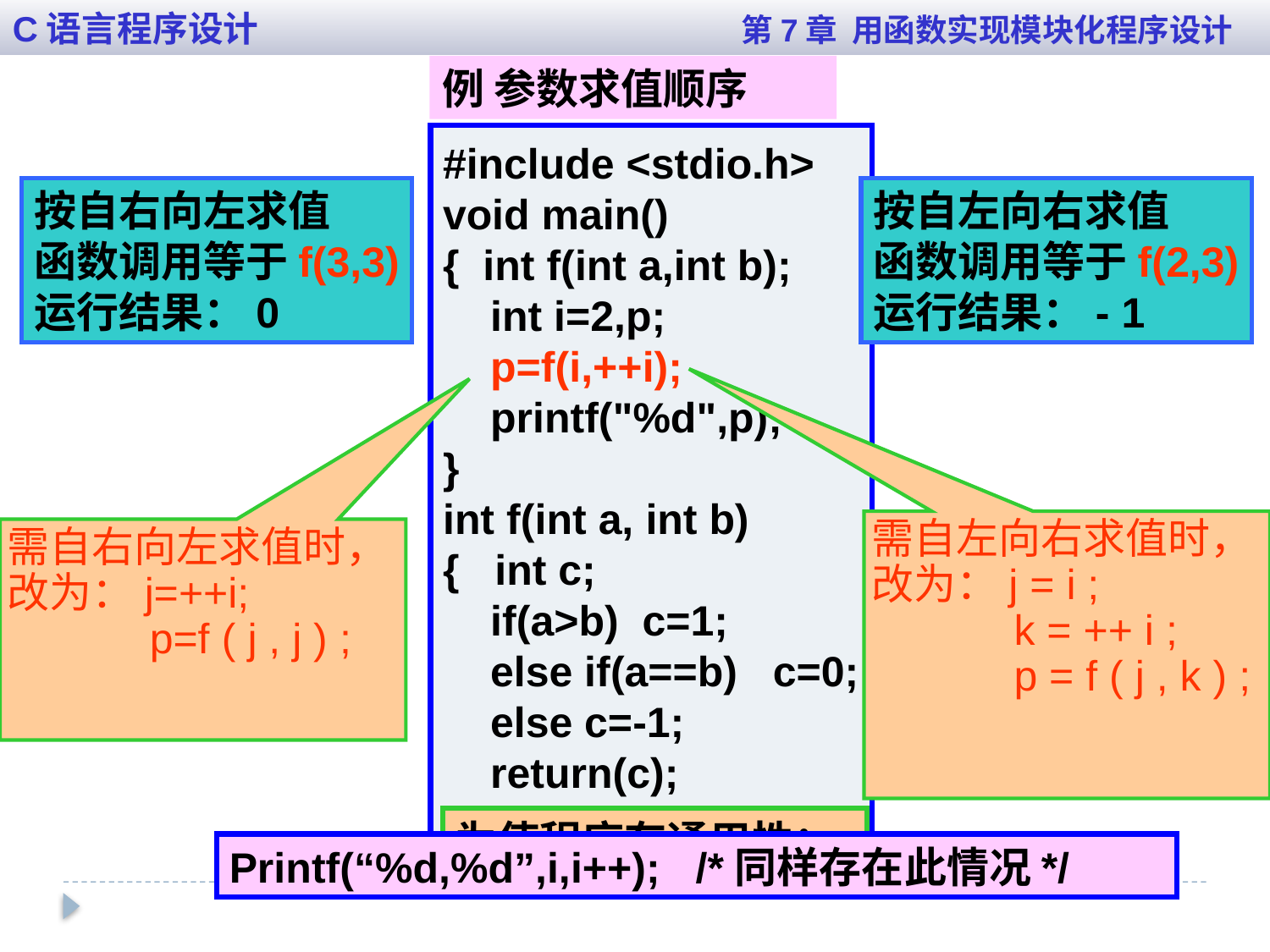

C语言程序设计                                                            第7章  用函数实现模块化程序设计
例 参数求值顺序
#include <stdio.h>
void main()
{  int f(int a,int b);
    int i=2,p;
    p=f(i,++i);
    printf("%d",p);
}
int f(int a, int b)
{   int c;
    if(a>b)  c=1;
    else if(a==b)   c=0;
    else c=-1;
    return(c);
}
按自右向左求值
函数调用等于f(3,3)
运行结果：0
按自左向右求值
函数调用等于f(2,3)
运行结果：- 1
需自左向右求值时，
改为：j = i ;
            k = ++ i ;
            p = f ( j , k ) ;
需自右向左求值时，
改为：j=++i;
            p=f ( j , j ) ;
为使程序有通用性：
Printf(“%d,%d”,i,i++);   /*同样存在此情况*/